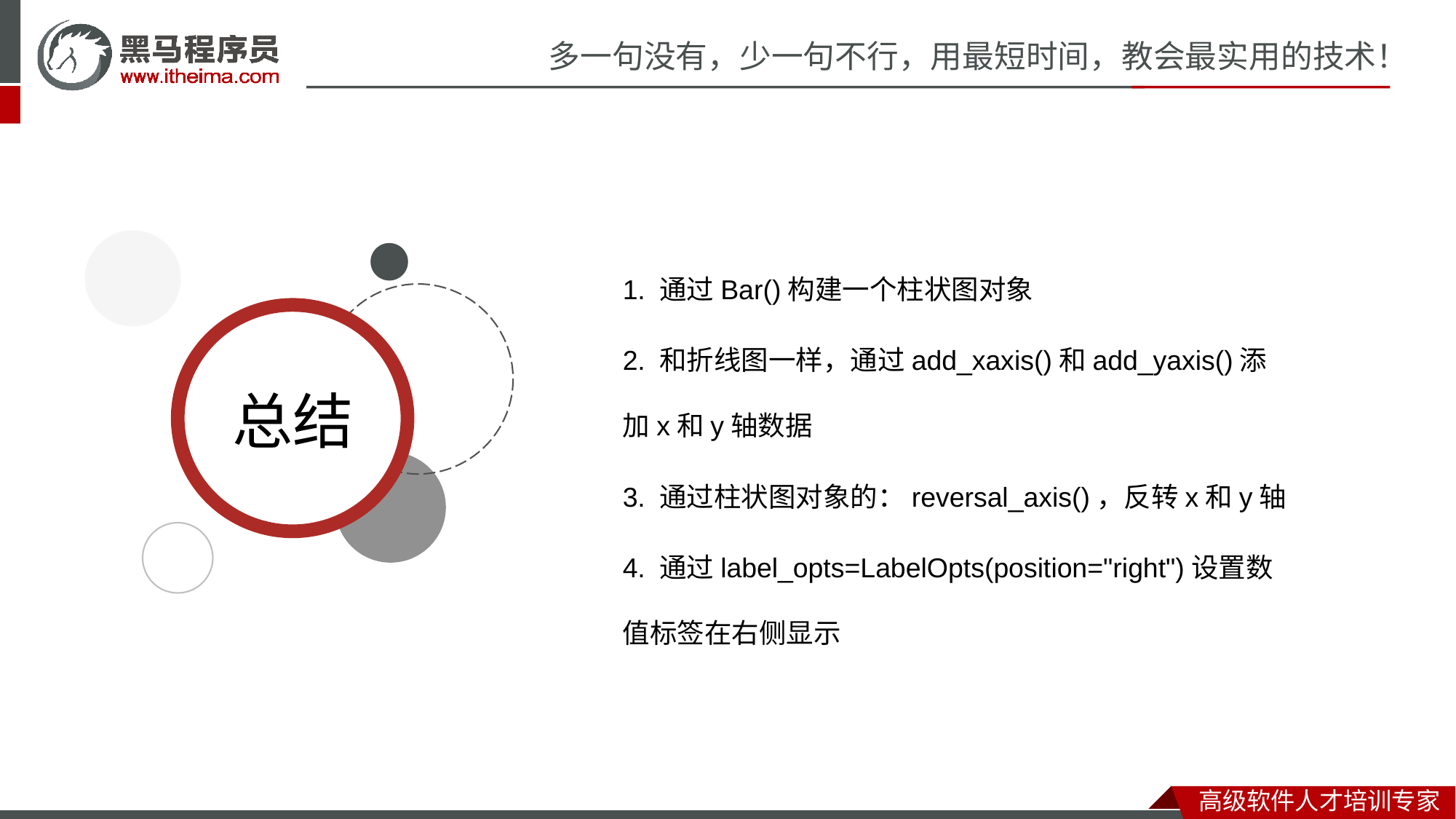

1. 通过Bar()构建一个柱状图对象
2. 和折线图一样，通过add_xaxis()和add_yaxis()添加x和y轴数据
3. 通过柱状图对象的：reversal_axis()，反转x和y轴
4. 通过label_opts=LabelOpts(position="right")设置数值标签在右侧显示